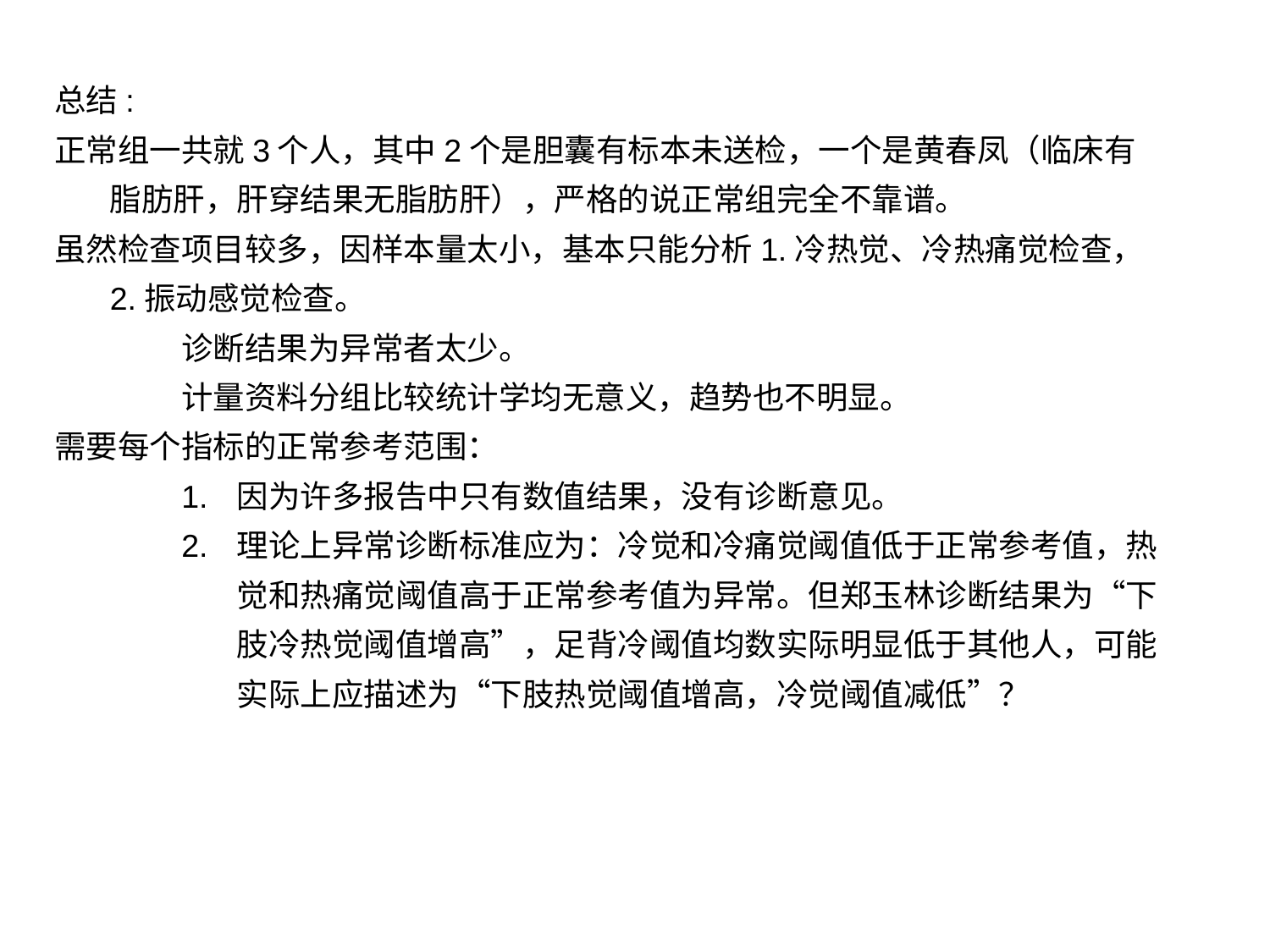

总结:
正常组一共就3个人，其中2个是胆囊有标本未送检，一个是黄春凤（临床有脂肪肝，肝穿结果无脂肪肝），严格的说正常组完全不靠谱。
虽然检查项目较多，因样本量太小，基本只能分析1.冷热觉、冷热痛觉检查，2.振动感觉检查。
诊断结果为异常者太少。
计量资料分组比较统计学均无意义，趋势也不明显。
需要每个指标的正常参考范围：
因为许多报告中只有数值结果，没有诊断意见。
理论上异常诊断标准应为：冷觉和冷痛觉阈值低于正常参考值，热觉和热痛觉阈值高于正常参考值为异常。但郑玉林诊断结果为“下肢冷热觉阈值增高”，足背冷阈值均数实际明显低于其他人，可能实际上应描述为“下肢热觉阈值增高，冷觉阈值减低”？